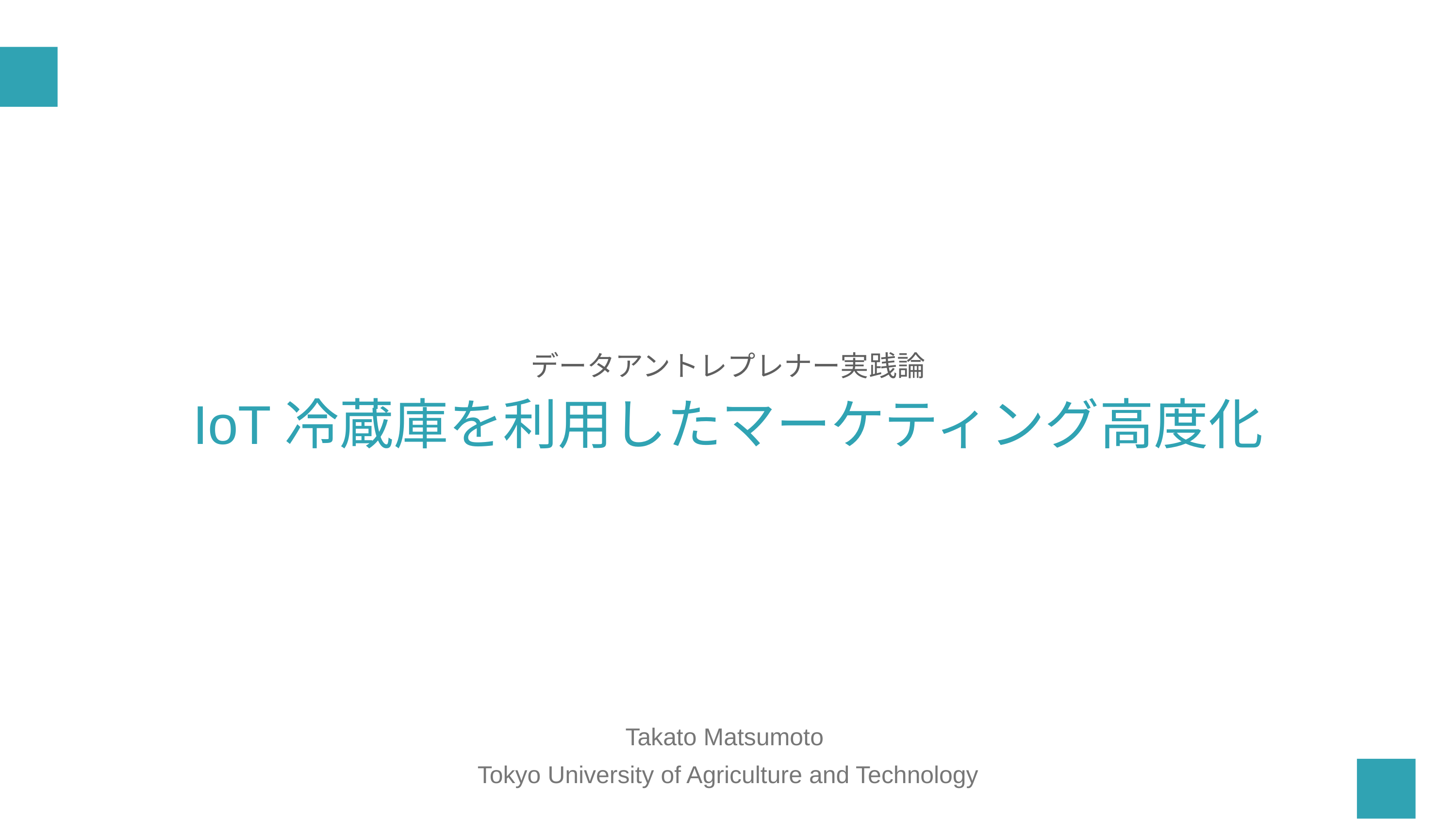

データアントレプレナー実践論
# IoT冷蔵庫を利用したマーケティング高度化
Takato Matsumoto
Tokyo University of Agriculture and Technology